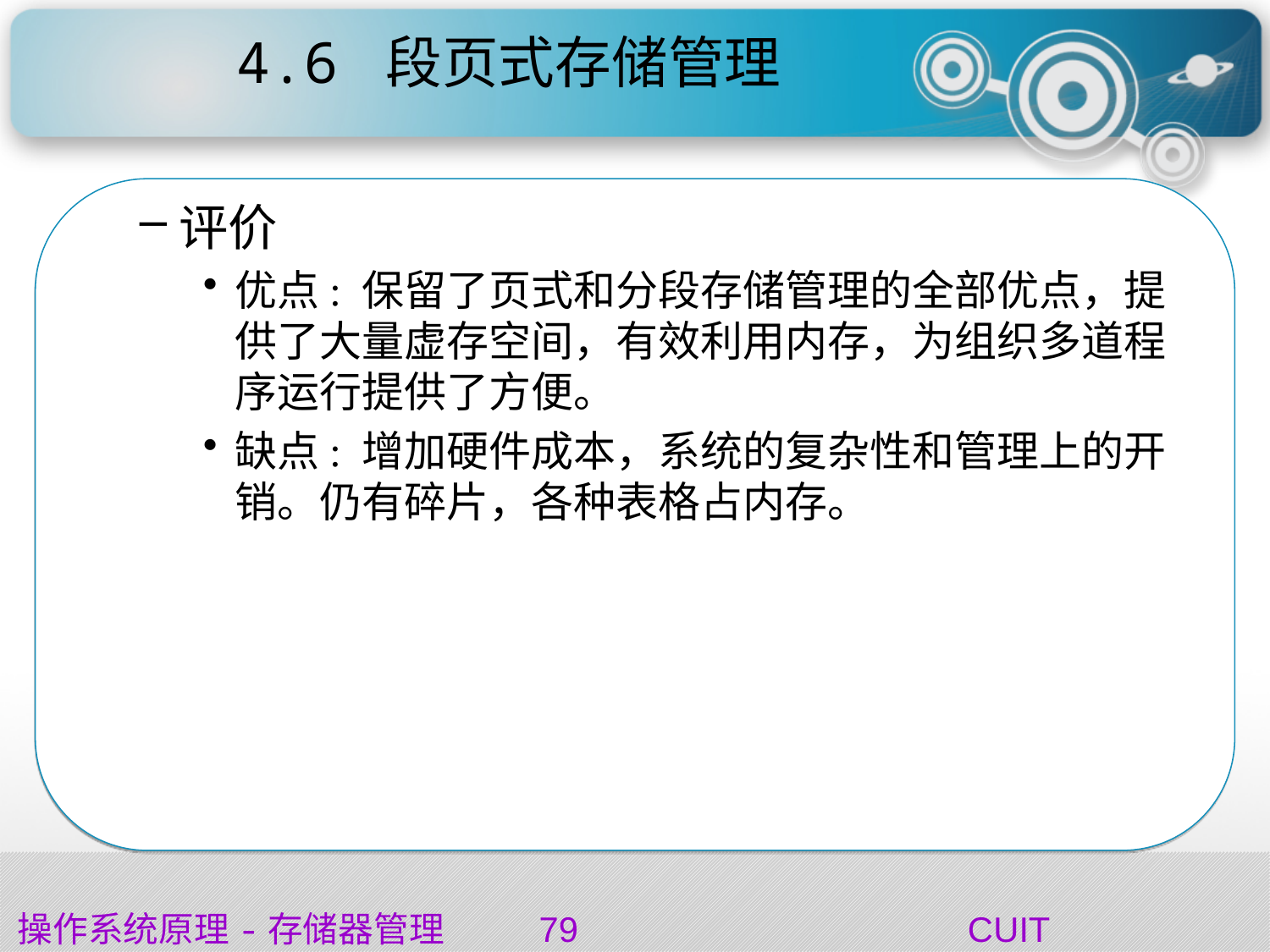

# 4.6 段页式存储管理
评价
优点: 保留了页式和分段存储管理的全部优点，提供了大量虚存空间，有效利用内存，为组织多道程序运行提供了方便。
缺点: 增加硬件成本，系统的复杂性和管理上的开销。仍有碎片，各种表格占内存。